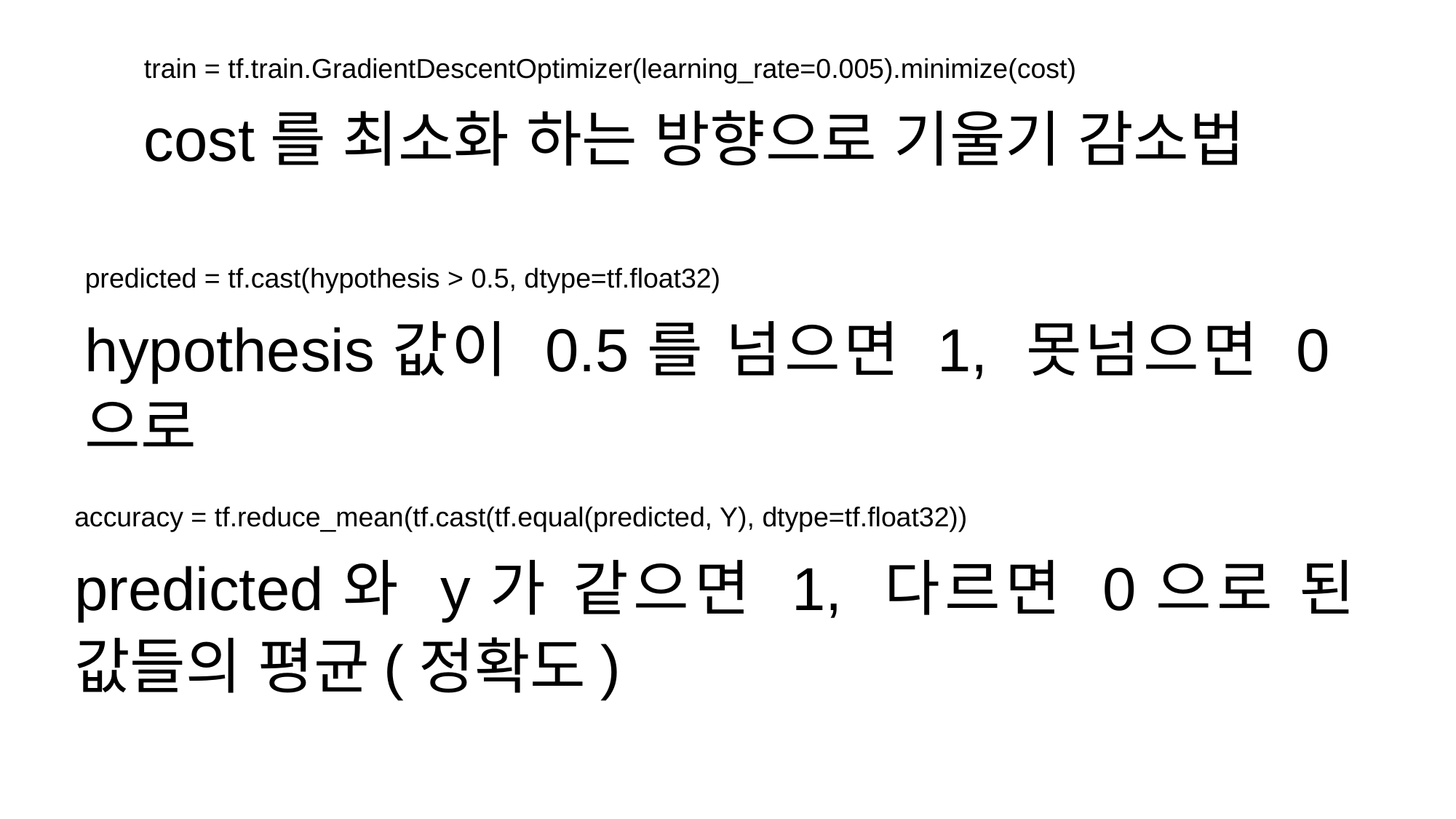

train = tf.train.GradientDescentOptimizer(learning_rate=0.005).minimize(cost)
cost를 최소화 하는 방향으로 기울기 감소법
predicted = tf.cast(hypothesis > 0.5, dtype=tf.float32)
hypothesis값이 0.5를 넘으면 1, 못넘으면 0으로
accuracy = tf.reduce_mean(tf.cast(tf.equal(predicted, Y), dtype=tf.float32))
predicted와 y가 같으면 1, 다르면 0으로 된 값들의 평균(정확도)